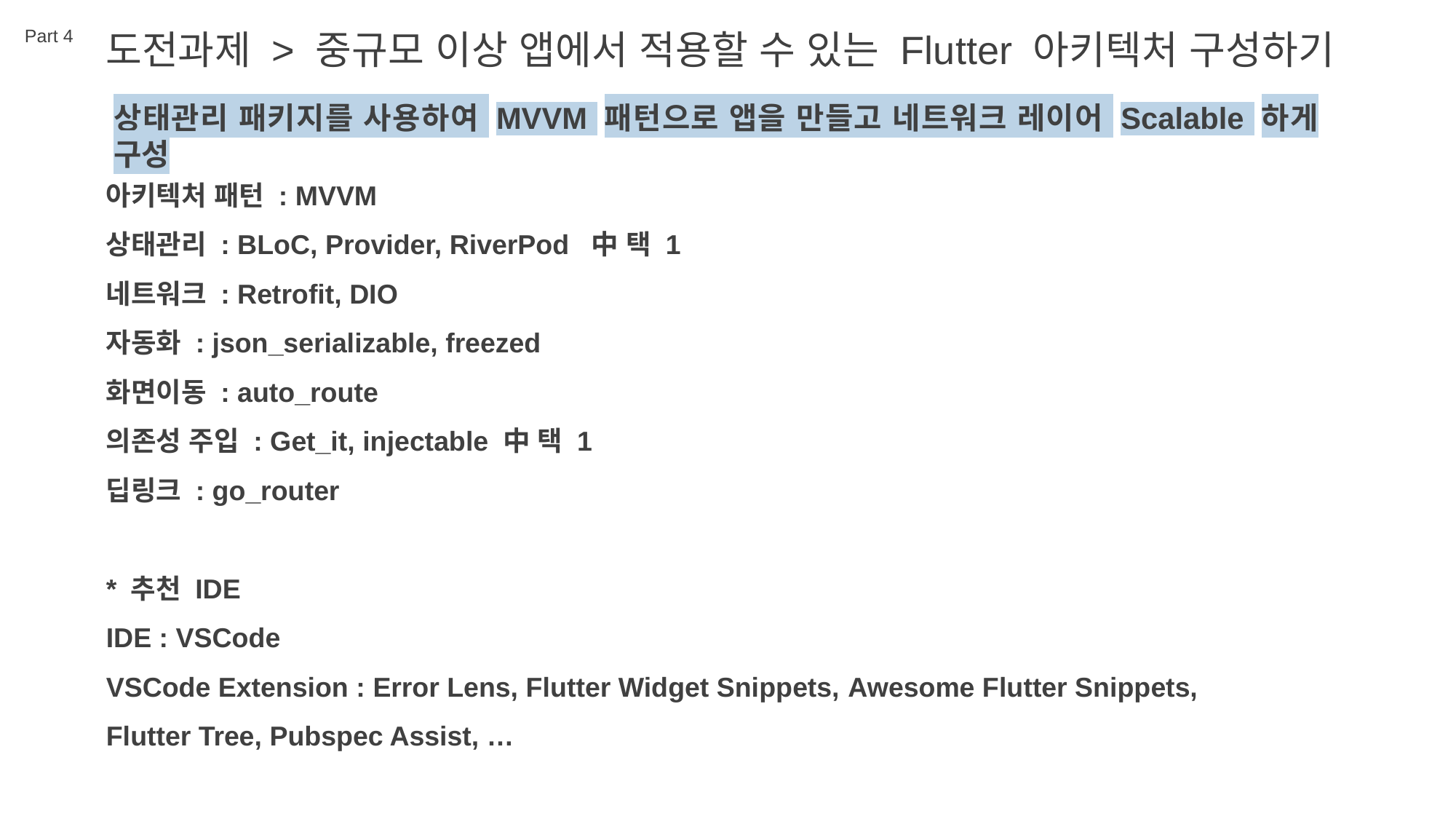

Part 4
도전과제 > 중규모 이상 앱에서 적용할 수 있는 Flutter 아키텍처 구성하기
상태관리 패키지를 사용하여 MVVM 패턴으로 앱을 만들고 네트워크 레이어 Scalable 하게 구성
아키텍처 패턴 : MVVM
상태관리 : BLoC, Provider, RiverPod  中 택 1
네트워크 : Retrofit, DIO
자동화 : json_serializable, freezed
화면이동 : auto_route
의존성 주입 : Get_it, injectable 中 택 1
딥링크 : go_router

* 추천 IDE
IDE : VSCode
VSCode Extension : Error Lens, Flutter Widget Snippets, Awesome Flutter Snippets,
Flutter Tree, Pubspec Assist, …